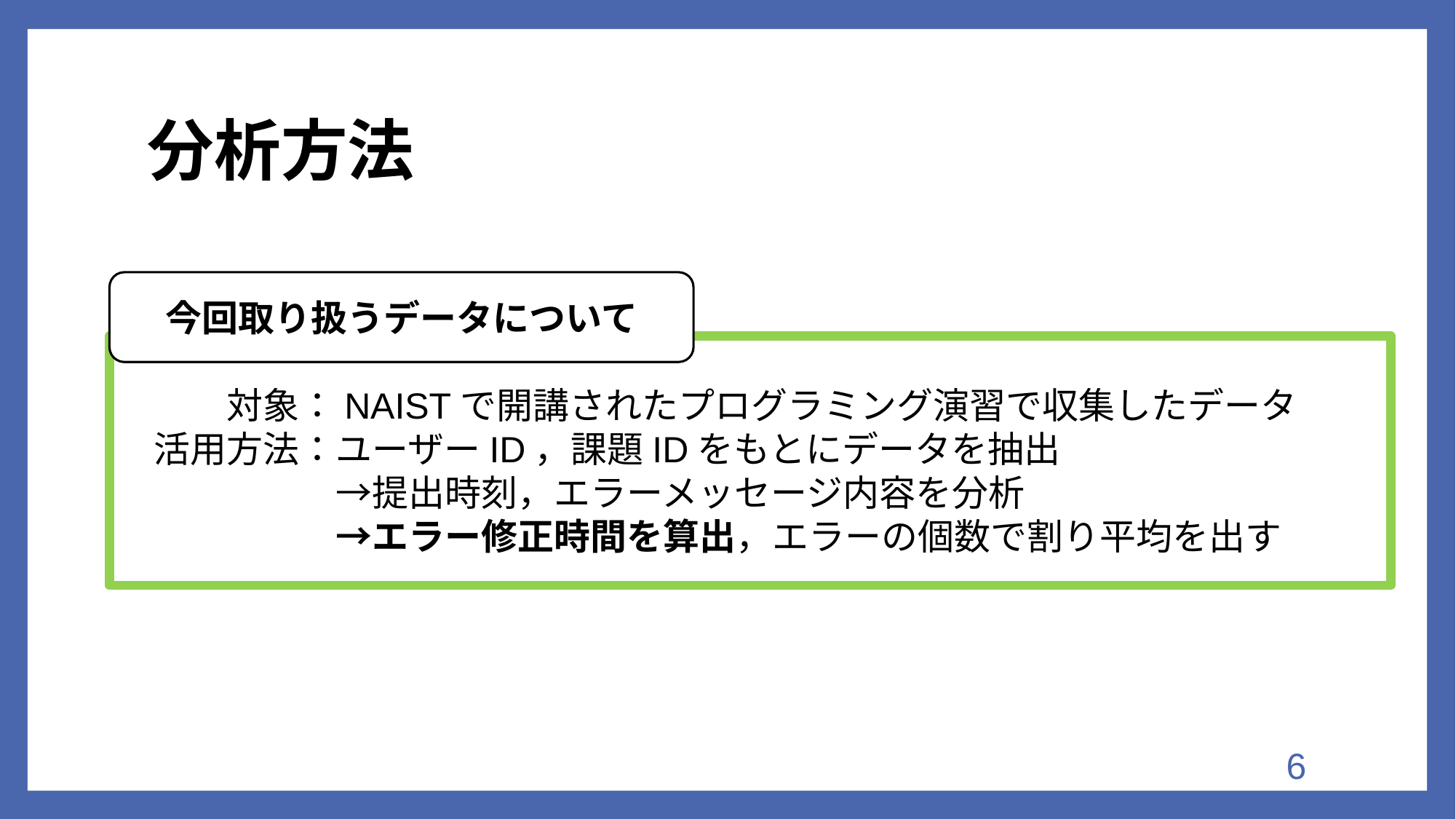

# 分析方法
今回取り扱うデータについて

　　対象：NAISTで開講されたプログラミング演習で収集したデータ
活用方法：ユーザーID，課題IDをもとにデータを抽出
　　　　　→提出時刻，エラーメッセージ内容を分析
　　　　　→エラー修正時間を算出，エラーの個数で割り平均を出す
6